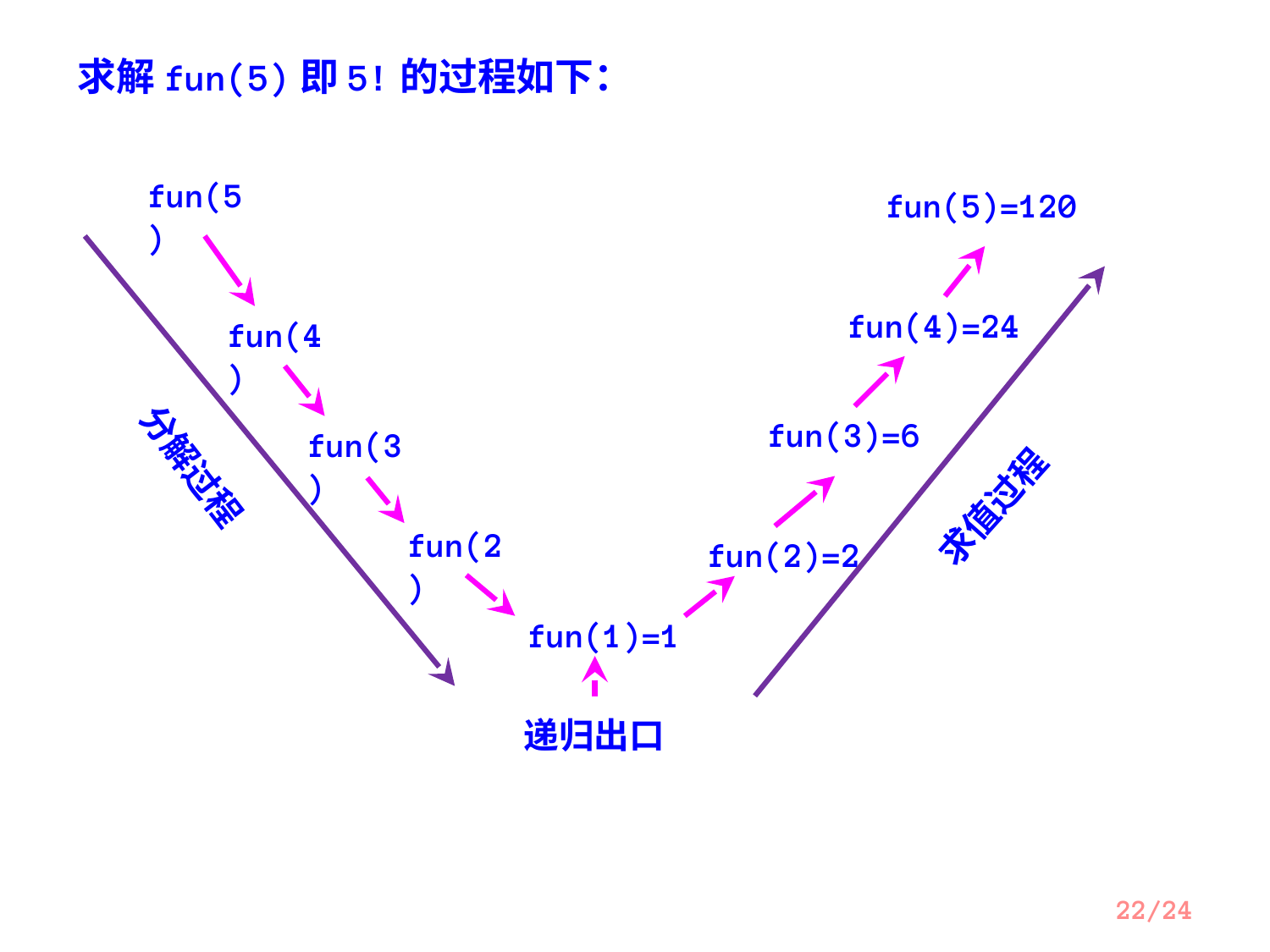

求解fun(5)即5!的过程如下：
fun(5)
fun(5)=120

分解过程

fun(4)

求值过程
fun(4)=24

fun(3)
fun(3)=6

fun(2)
fun(2)=2

fun(1)=1

递归出口
22/24